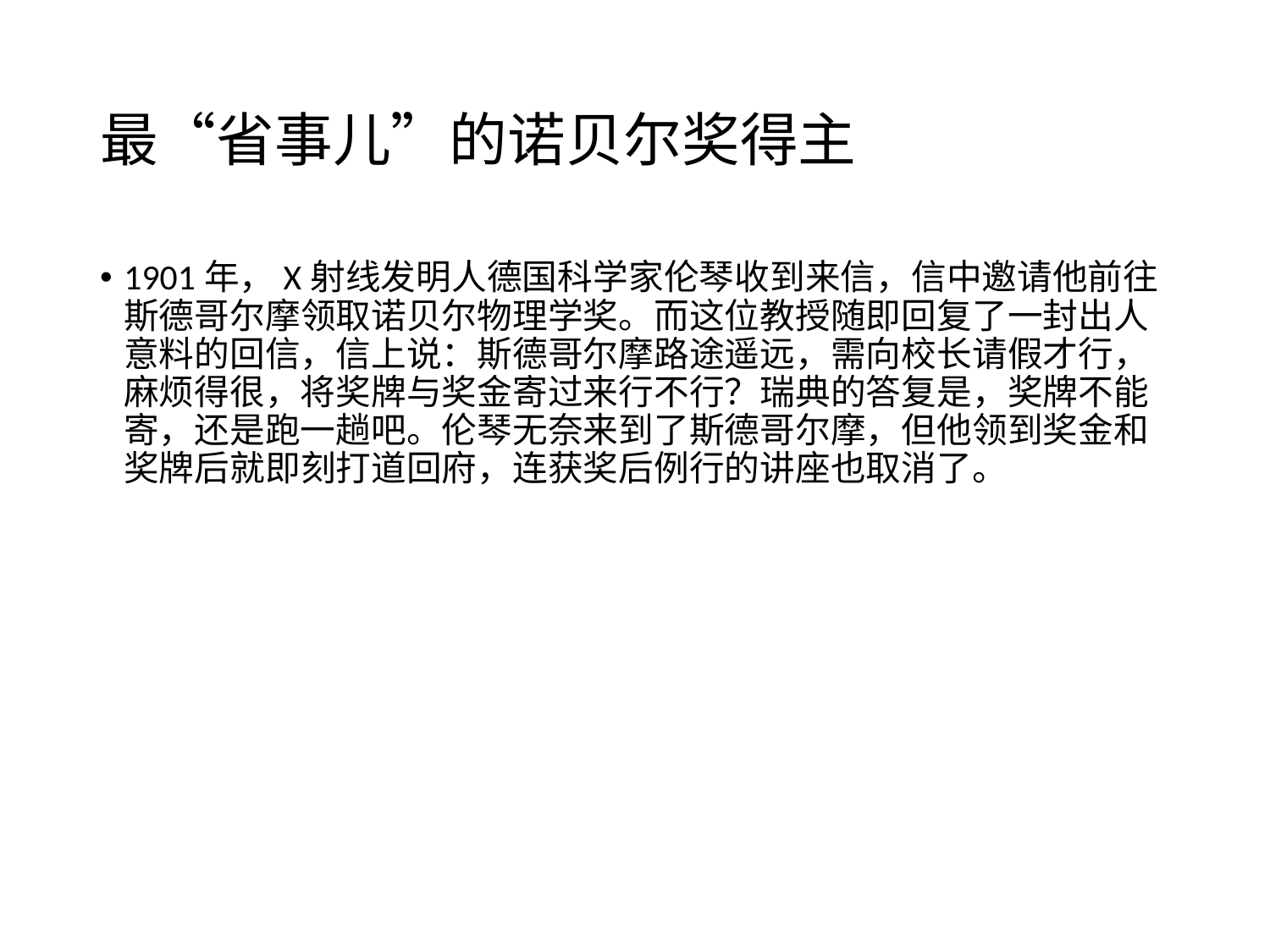

# 最“省事儿”的诺贝尔奖得主
1901年，X射线发明人德国科学家伦琴收到来信，信中邀请他前往斯德哥尔摩领取诺贝尔物理学奖。而这位教授随即回复了一封出人意料的回信，信上说：斯德哥尔摩路途遥远，需向校长请假才行，麻烦得很，将奖牌与奖金寄过来行不行？瑞典的答复是，奖牌不能寄，还是跑一趟吧。伦琴无奈来到了斯德哥尔摩，但他领到奖金和奖牌后就即刻打道回府，连获奖后例行的讲座也取消了。